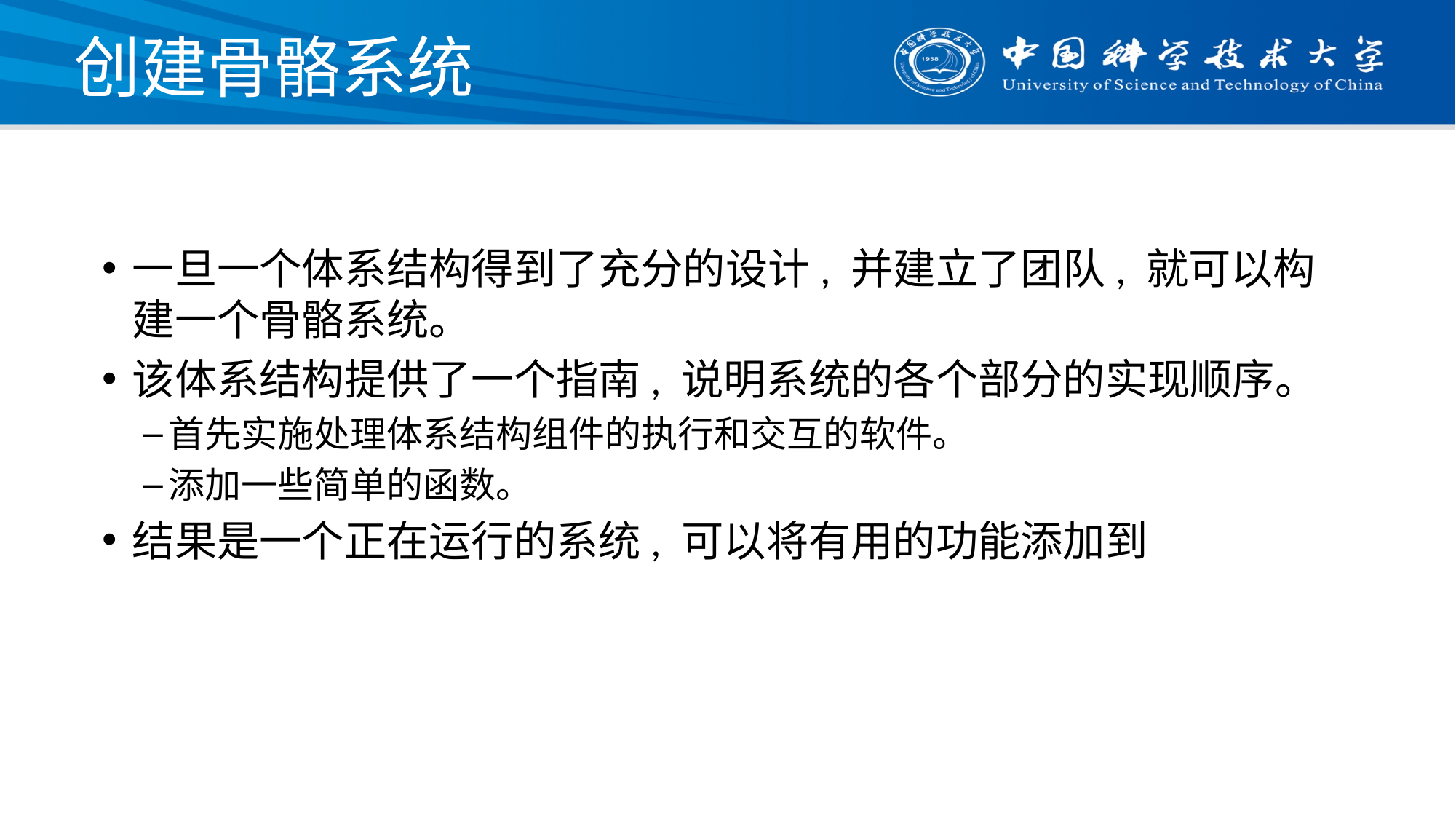

# 创建骨骼系统
一旦一个体系结构得到了充分的设计, 并建立了团队, 就可以构建一个骨骼系统。
该体系结构提供了一个指南, 说明系统的各个部分的实现顺序。
首先实施处理体系结构组件的执行和交互的软件。
添加一些简单的函数。
结果是一个正在运行的系统, 可以将有用的功能添加到